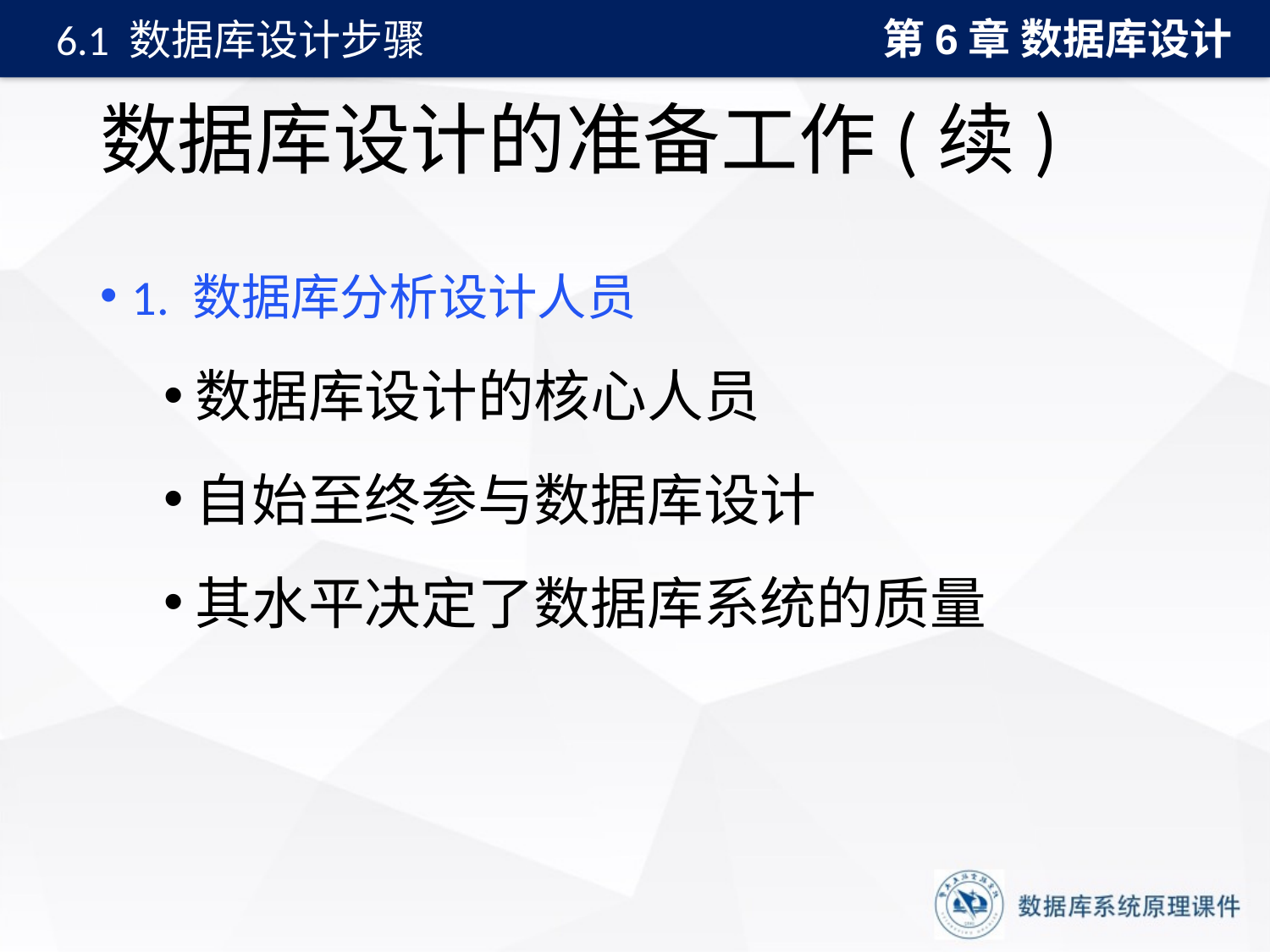

第6章 数据库设计
6.1 数据库设计步骤
# 数据库设计的准备工作(续)
1. 数据库分析设计人员
数据库设计的核心人员
自始至终参与数据库设计
其水平决定了数据库系统的质量